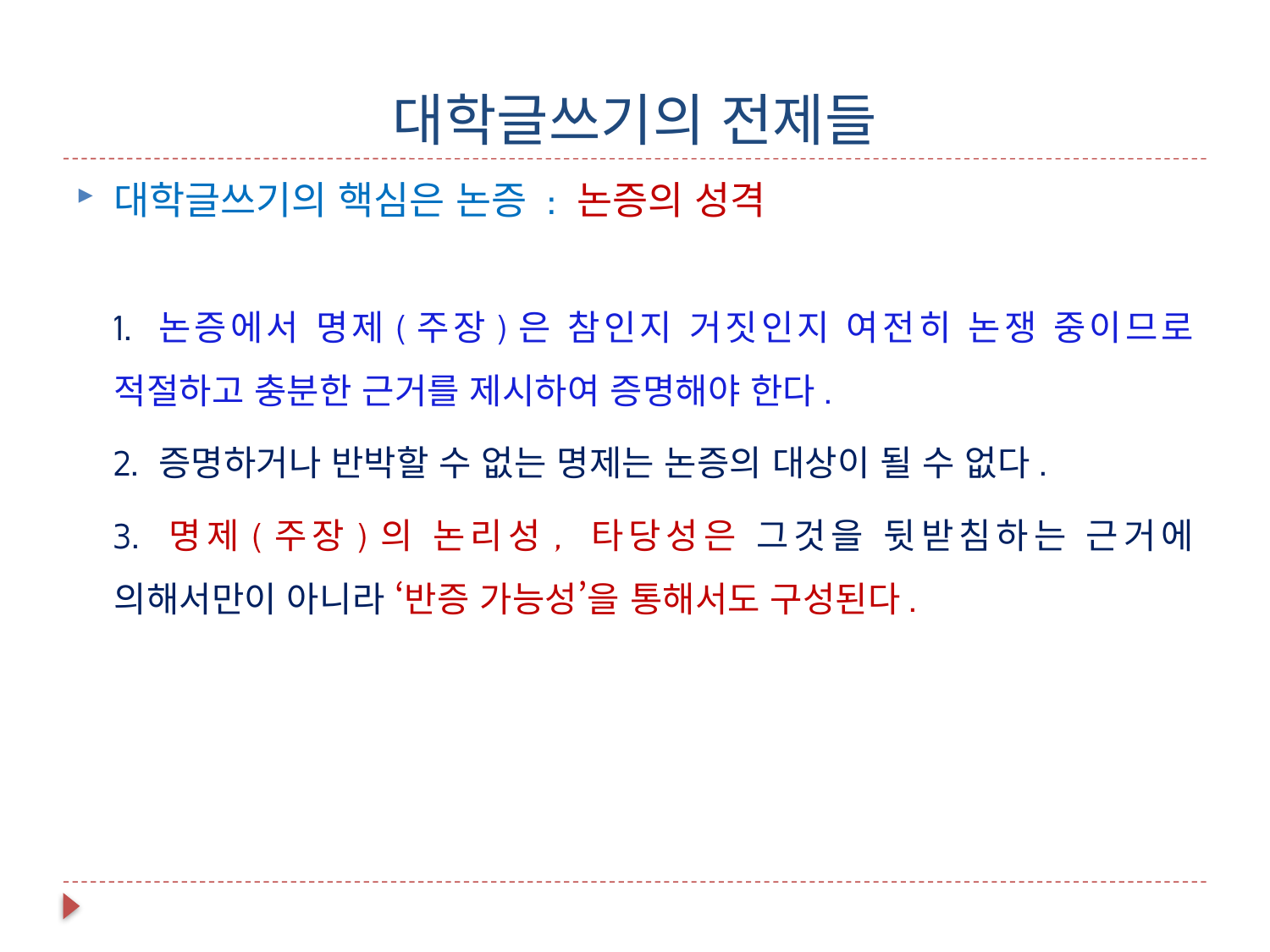

# 대학글쓰기의 전제들
대학글쓰기의 핵심은 논증 : 논증의 성격

1. 논증에서 명제(주장)은 참인지 거짓인지 여전히 논쟁 중이므로 적절하고 충분한 근거를 제시하여 증명해야 한다.
2. 증명하거나 반박할 수 없는 명제는 논증의 대상이 될 수 없다.
3. 명제(주장)의 논리성, 타당성은 그것을 뒷받침하는 근거에 의해서만이 아니라 ‘반증 가능성’을 통해서도 구성된다.